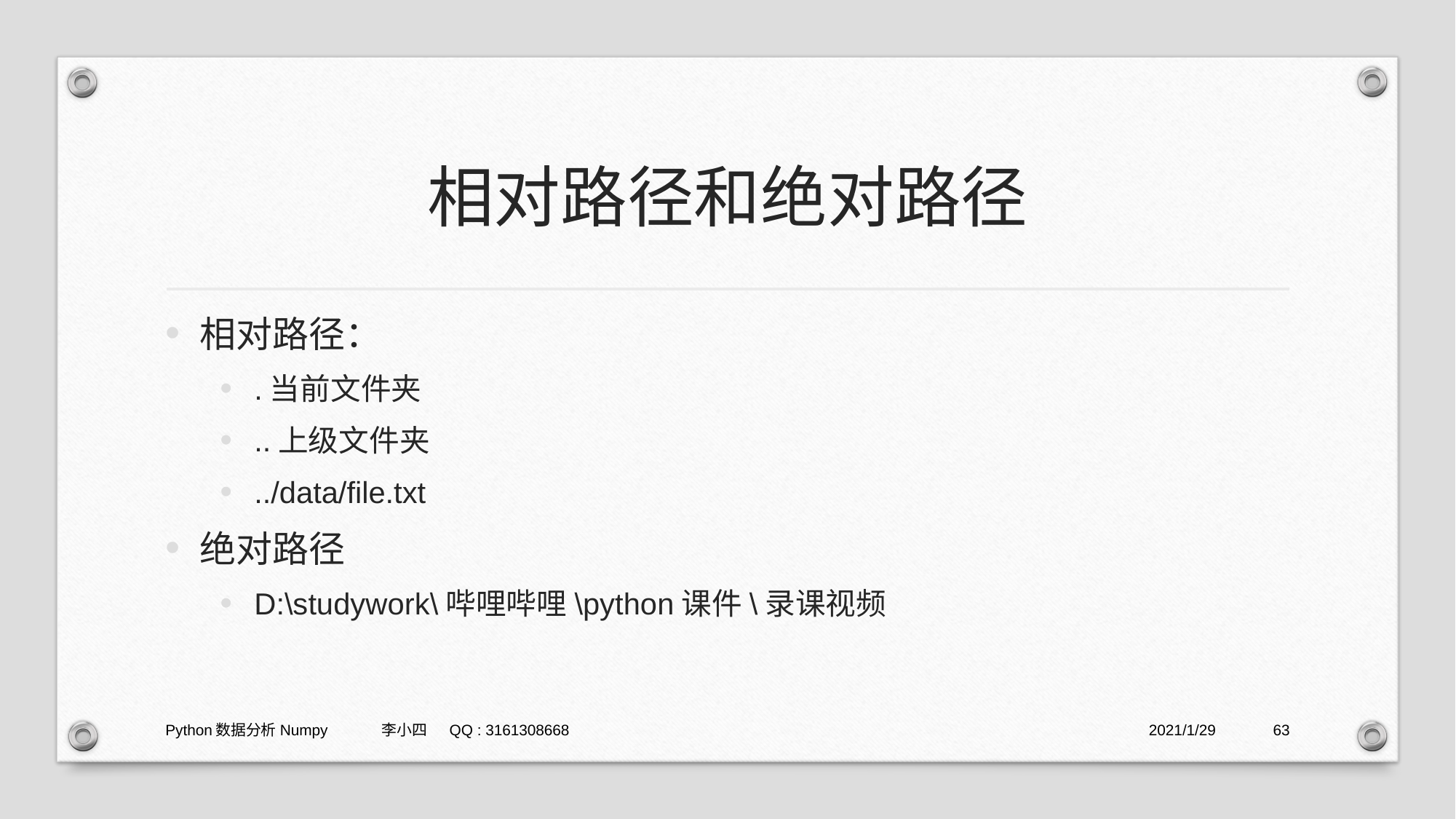

# 相对路径和绝对路径
相对路径：
.当前文件夹
..上级文件夹
../data/file.txt
绝对路径
D:\studywork\哔哩哔哩\python课件\录课视频
Python数据分析Numpy            李小四    QQ : 3161308668
2021/1/29
63